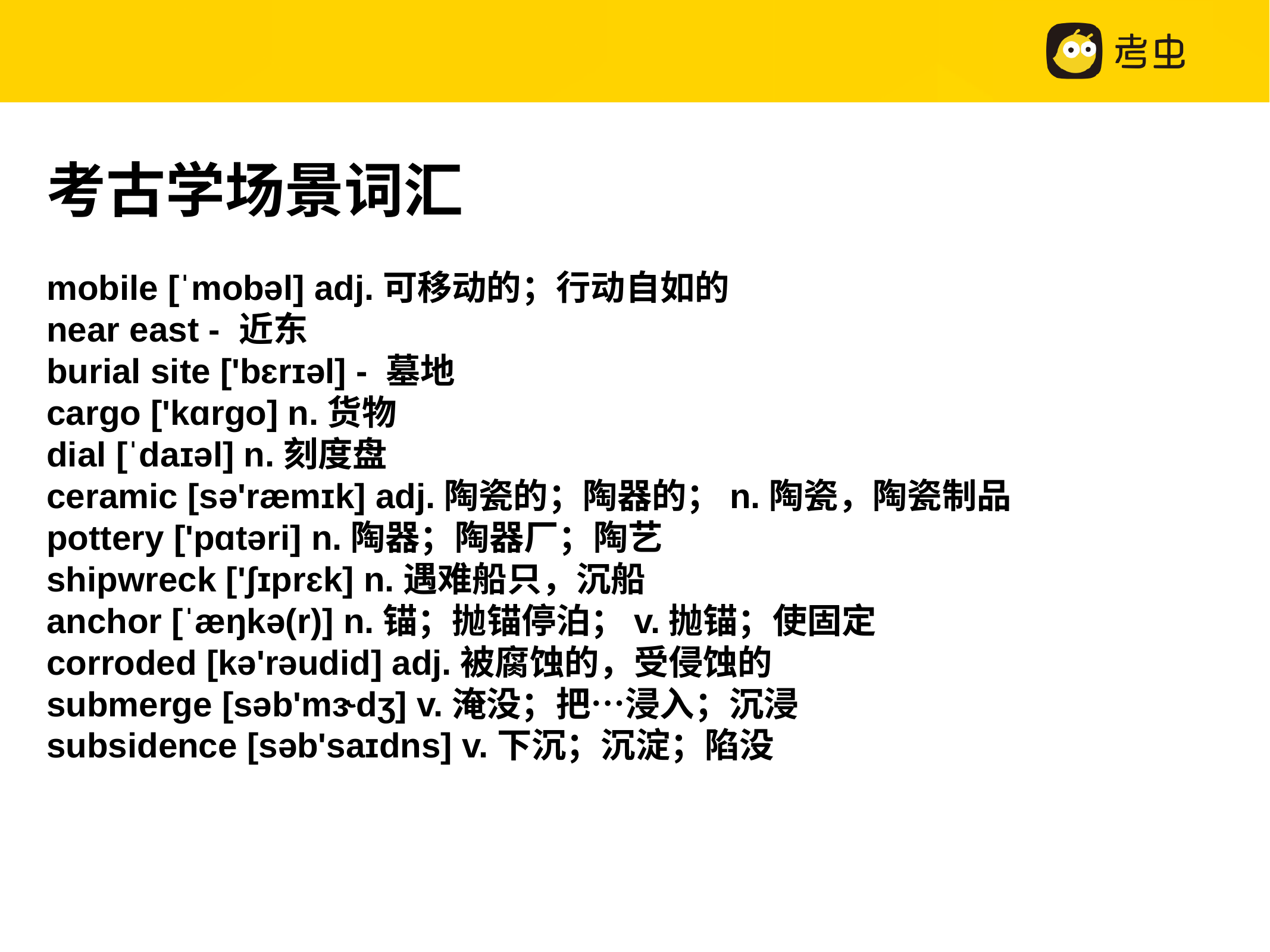

考古学场景词汇

mobile [ˈmobəl] adj.可移动的；行动自如的
near east - 近东
burial site ['bɛrɪəl] - 墓地
cargo ['kɑrɡo] n.货物
dial [ˈdaɪəl] n.刻度盘
ceramic [sə'ræmɪk] adj.陶瓷的；陶器的；n.陶瓷，陶瓷制品
pottery ['pɑtəri] n.陶器；陶器厂；陶艺
shipwreck ['ʃɪprɛk] n.遇难船只，沉船
anchor [ˈæŋkə(r)] n.锚；抛锚停泊；v.抛锚；使固定
corroded [kə'rəudid] adj.被腐蚀的，受侵蚀的
submerge [səb'mɝdʒ] v.淹没；把…浸入；沉浸
subsidence [səb'saɪdns] v.下沉；沉淀；陷没